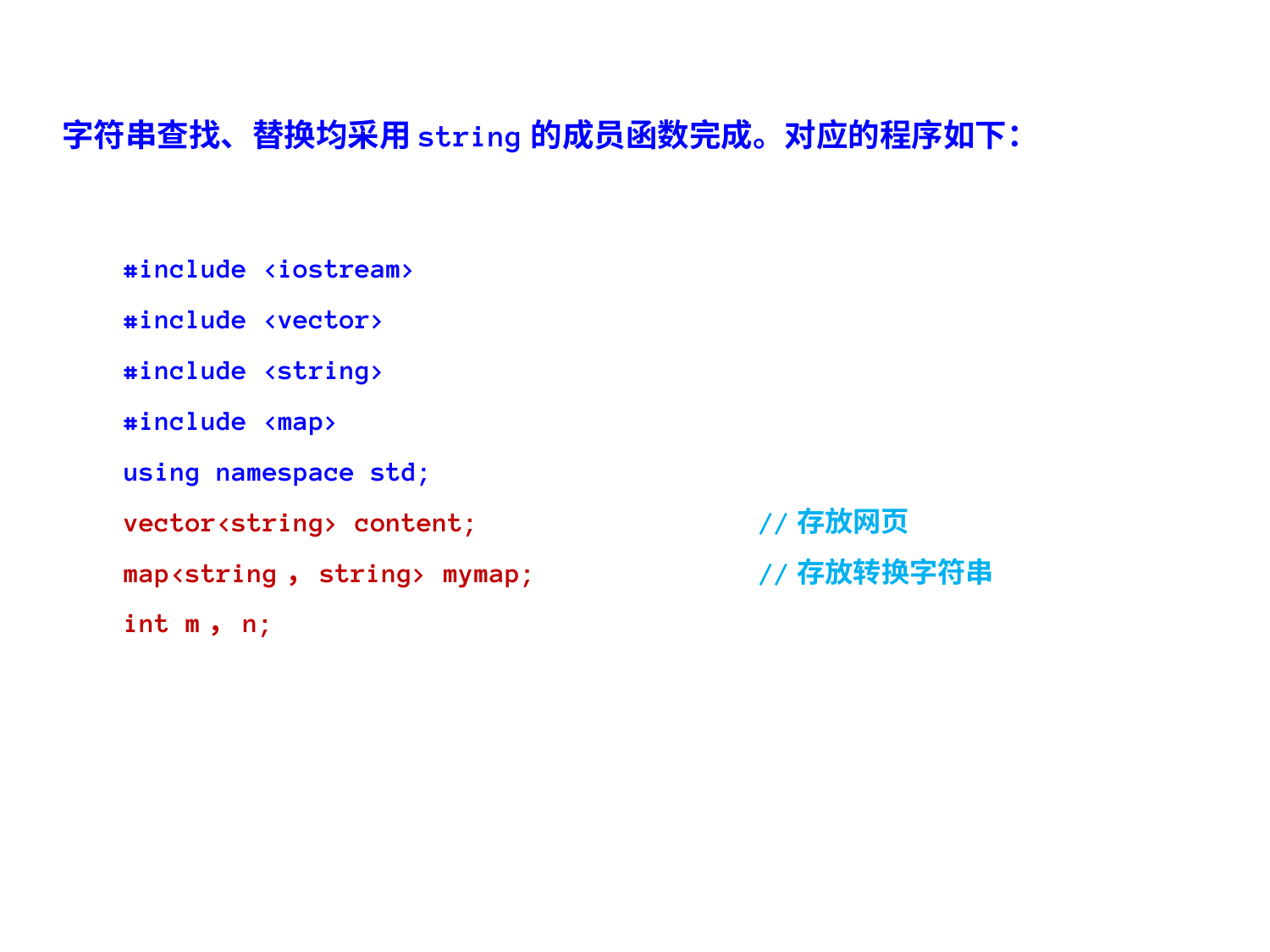

字符串查找、替换均采用string的成员函数完成。对应的程序如下：
#include <iostream>
#include <vector>
#include <string>
#include <map>
using namespace std;
vector<string> content;			//存放网页
map<string，string> mymap;		//存放转换字符串
int m，n;